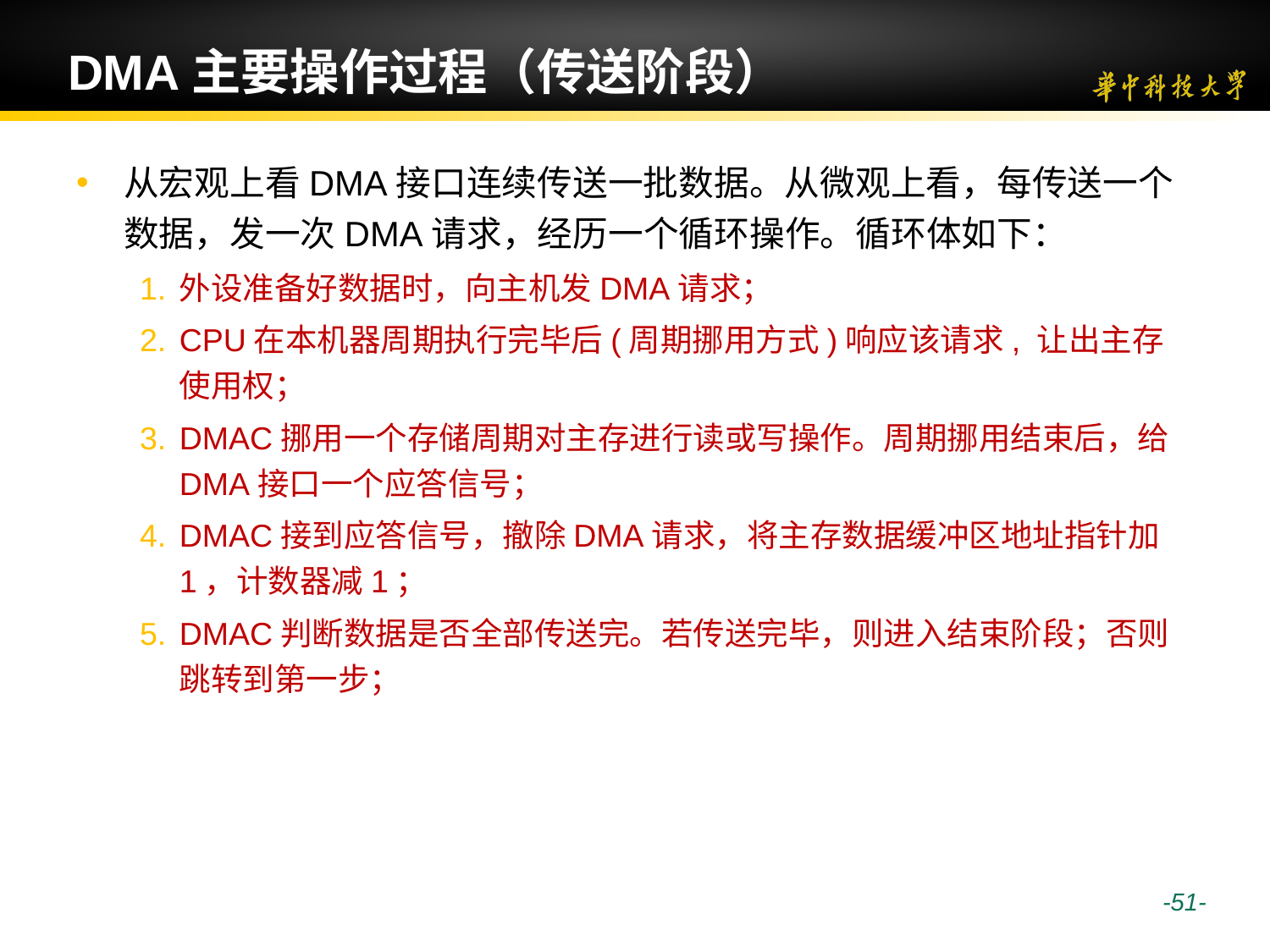

# DMA主要操作过程（传送阶段）
从宏观上看DMA接口连续传送一批数据。从微观上看，每传送一个数据，发一次DMA请求，经历一个循环操作。循环体如下：
外设准备好数据时，向主机发DMA请求；
CPU在本机器周期执行完毕后(周期挪用方式)响应该请求, 让出主存使用权；
DMAC挪用一个存储周期对主存进行读或写操作。周期挪用结束后，给DMA接口一个应答信号；
DMAC接到应答信号，撤除DMA请求，将主存数据缓冲区地址指针加1，计数器减1；
DMAC判断数据是否全部传送完。若传送完毕，则进入结束阶段；否则跳转到第一步；
 -51-